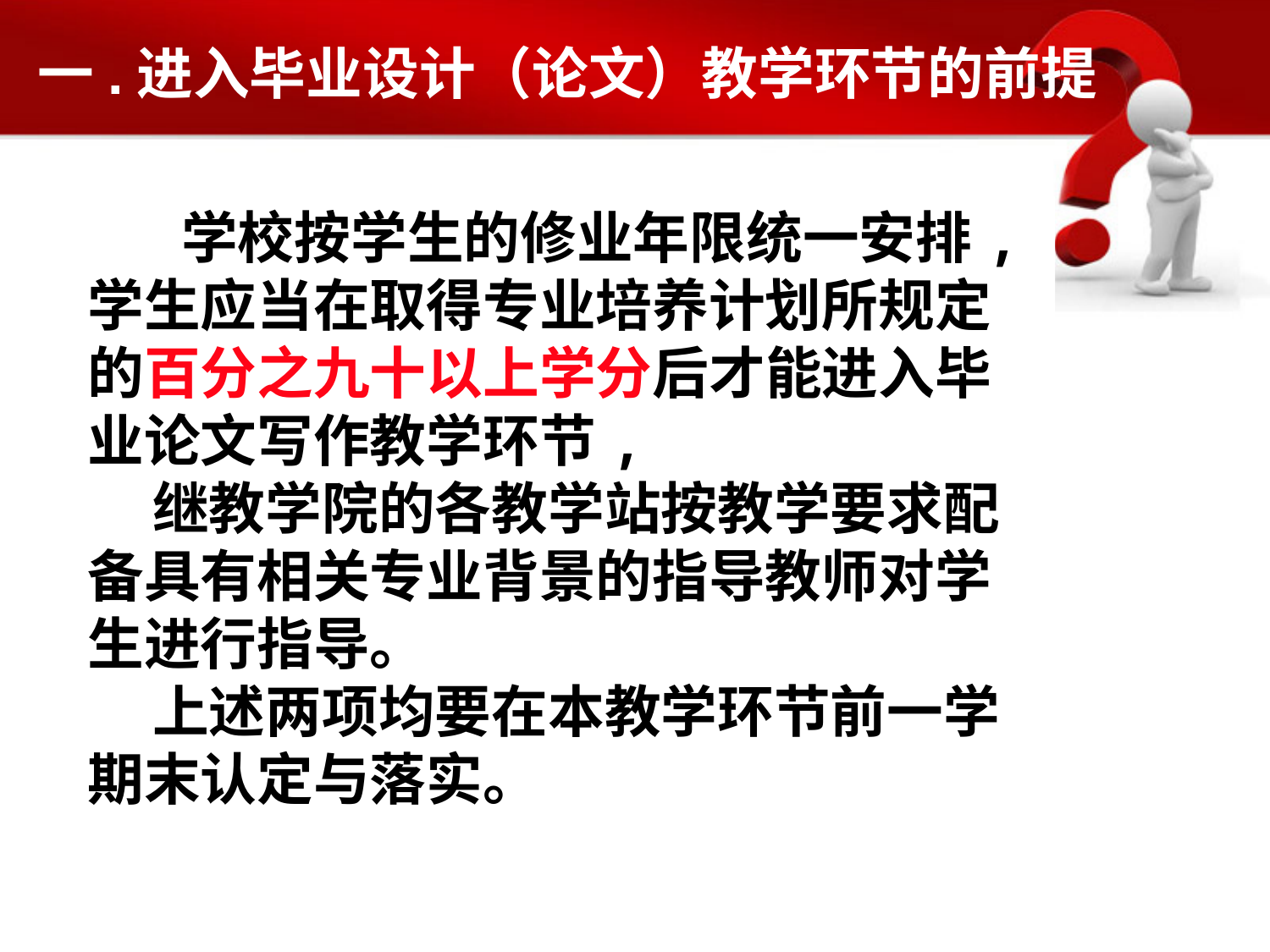

# 一.进入毕业设计（论文）教学环节的前提
            学校按学生的修业年限统一安排, 学生应当在取得专业培养计划所规定的百分之九十以上学分后才能进入毕业论文写作教学环节,
    继教学院的各教学站按教学要求配备具有相关专业背景的指导教师对学生进行指导。
    上述两项均要在本教学环节前一学期末认定与落实。